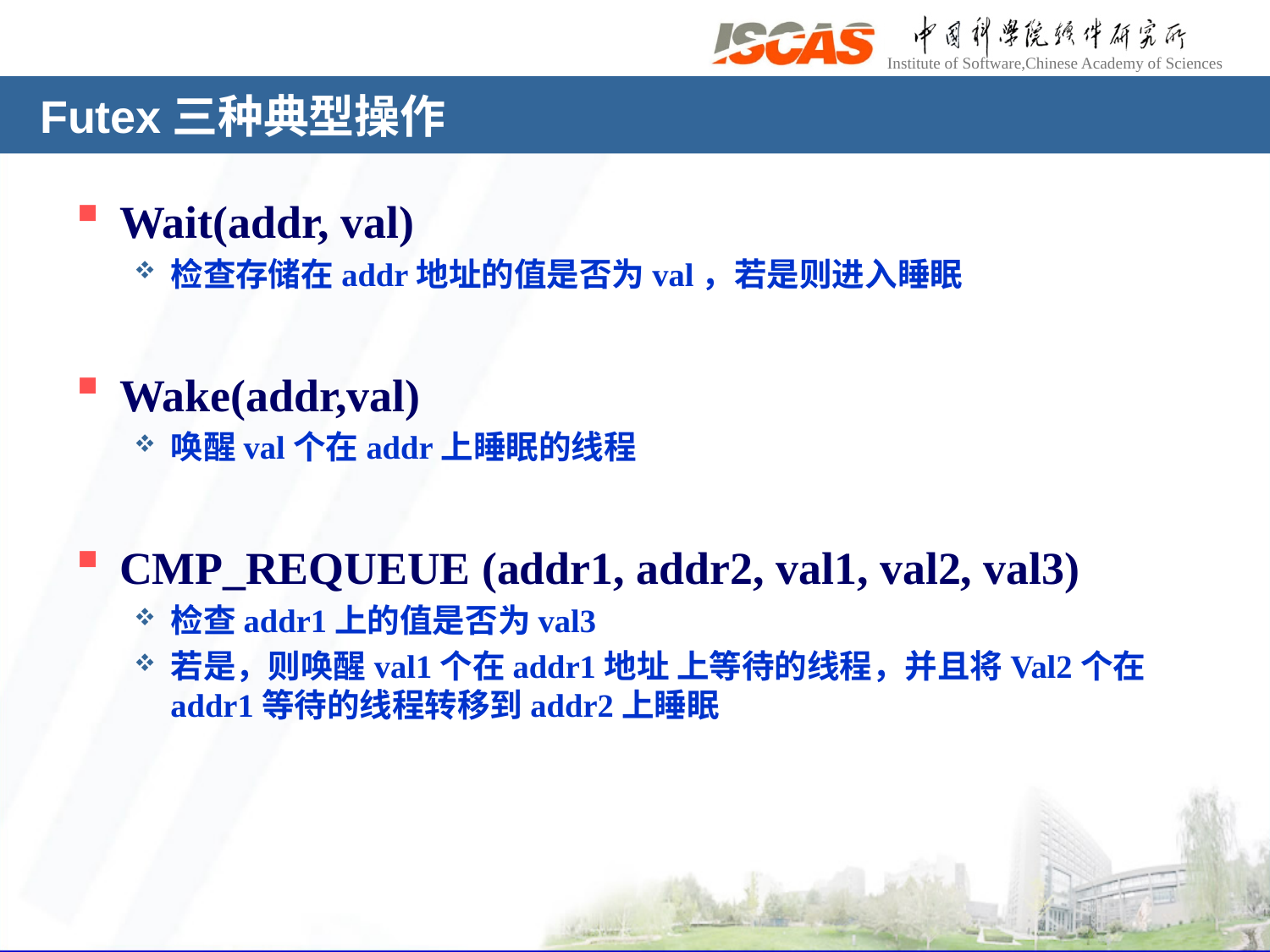

# Futex三种典型操作
Wait(addr, val)
检查存储在addr地址的值是否为val，若是则进入睡眠

Wake(addr,val)
唤醒val个在addr上睡眠的线程

CMP_REQUEUE (addr1, addr2, val1, val2, val3)
检查addr1上的值是否为val3
若是，则唤醒val1个在addr1地址 上等待的线程，并且将Val2个在addr1等待的线程转移到addr2上睡眠